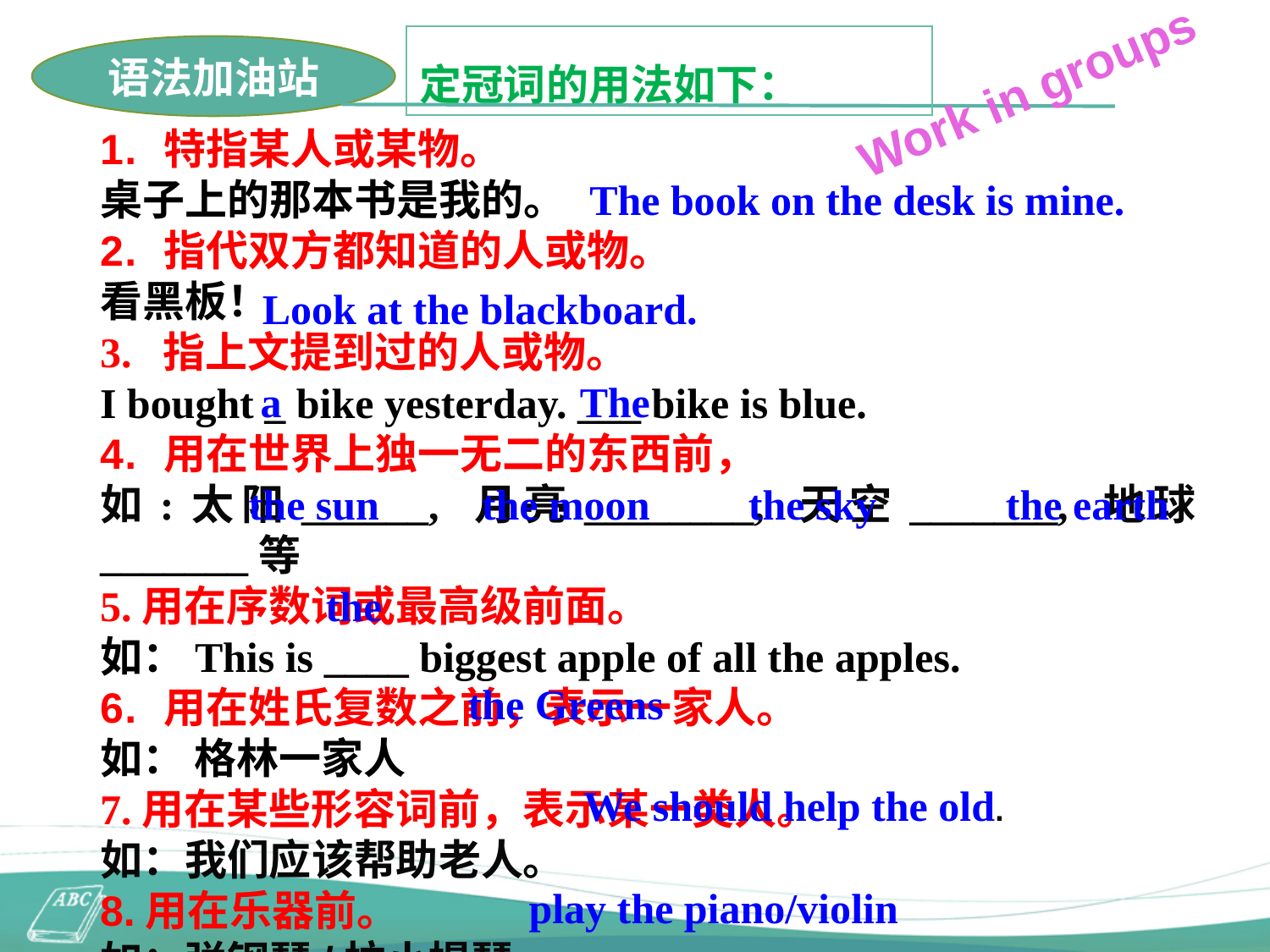

定冠词的用法如下：
语法加油站
Work in groups
特指某人或某物。
桌子上的那本书是我的。
指代双方都知道的人或物。
看黑板！
3.  指上文提到过的人或物。
I bought _ bike yesterday. ___ bike is blue.
用在世界上独一无二的东西前，
如:太阳______, 月亮________, 天空_______, 地球_______等
5.用在序数词或最高级前面。
如：This is ____ biggest apple of all the apples.
用在姓氏复数之前，表示一家人。
如： 格林一家人
7.用在某些形容词前，表示某一类人。
如：我们应该帮助老人。
8.用在乐器前。
如：弹钢琴/拉小提琴

The book on the desk is mine.
Look at the blackboard.
a
The
the sun
the moon
the sky
the earth
the
the Greens
We should help the old.
play the piano/violin